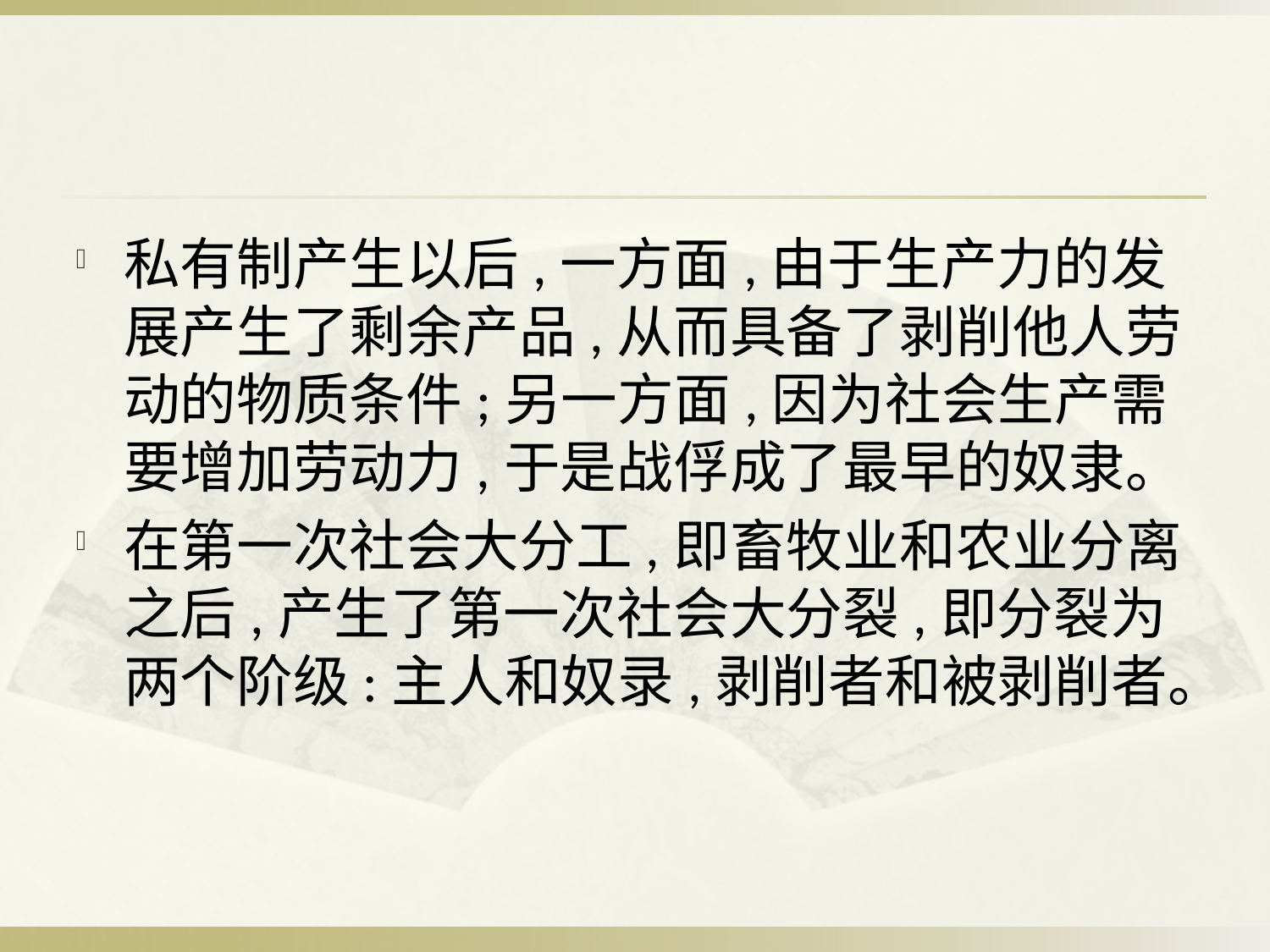

#
私有制产生以后,一方面,由于生产力的发展产生了剩余产品,从而具备了剥削他人劳动的物质条件;另一方面,因为社会生产需要增加劳动力,于是战俘成了最早的奴隶。
在第一次社会大分工,即畜牧业和农业分离之后,产生了第一次社会大分裂,即分裂为两个阶级:主人和奴录,剥削者和被剥削者。